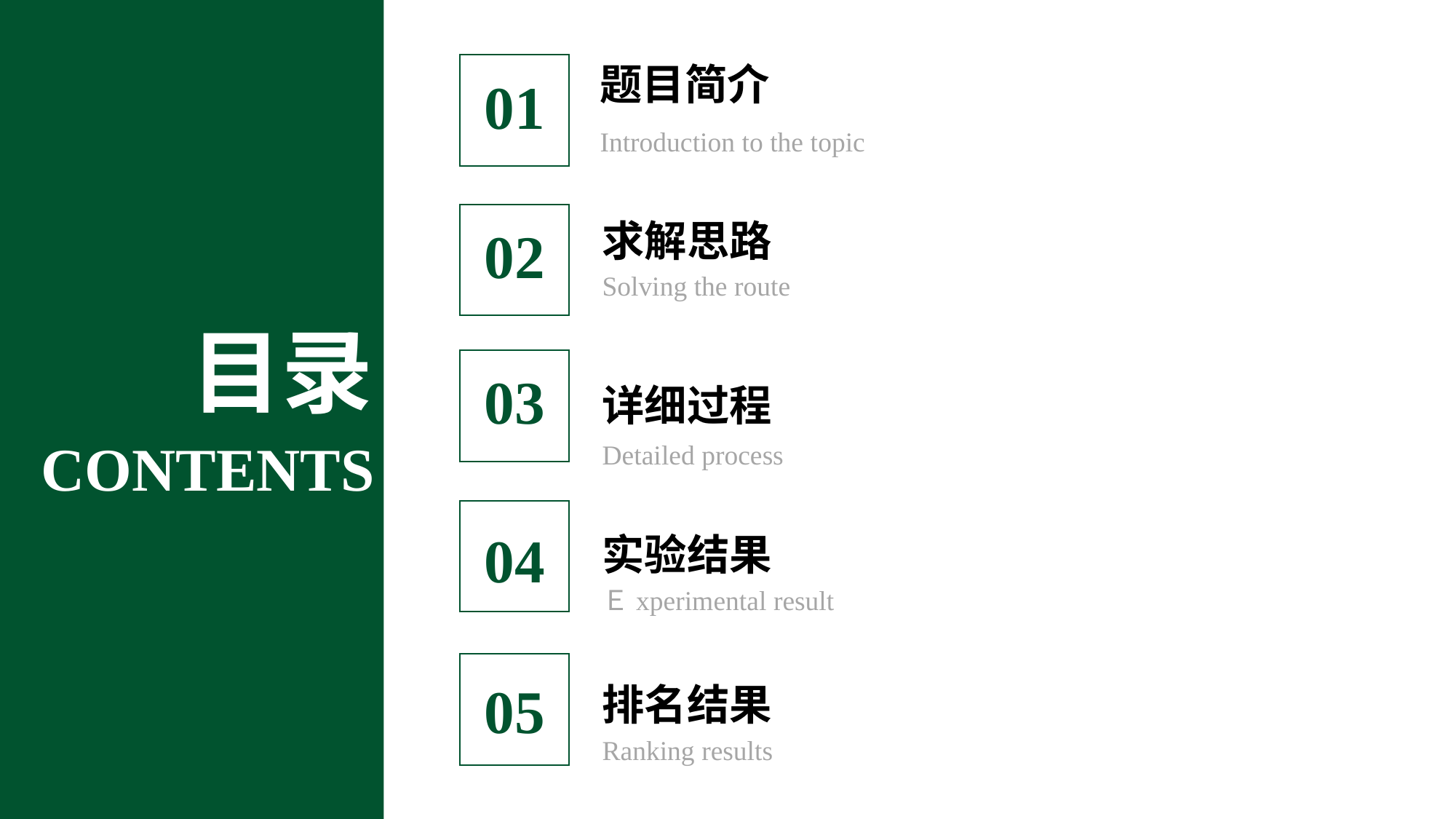

题目简介
Introduction to the topic

01

求解思路
Solving the route
02
目录

03
详细过程
Detailed process
CONTENTS

04
实验结果
Ｅxperimental result

05
排名结果
Ranking results